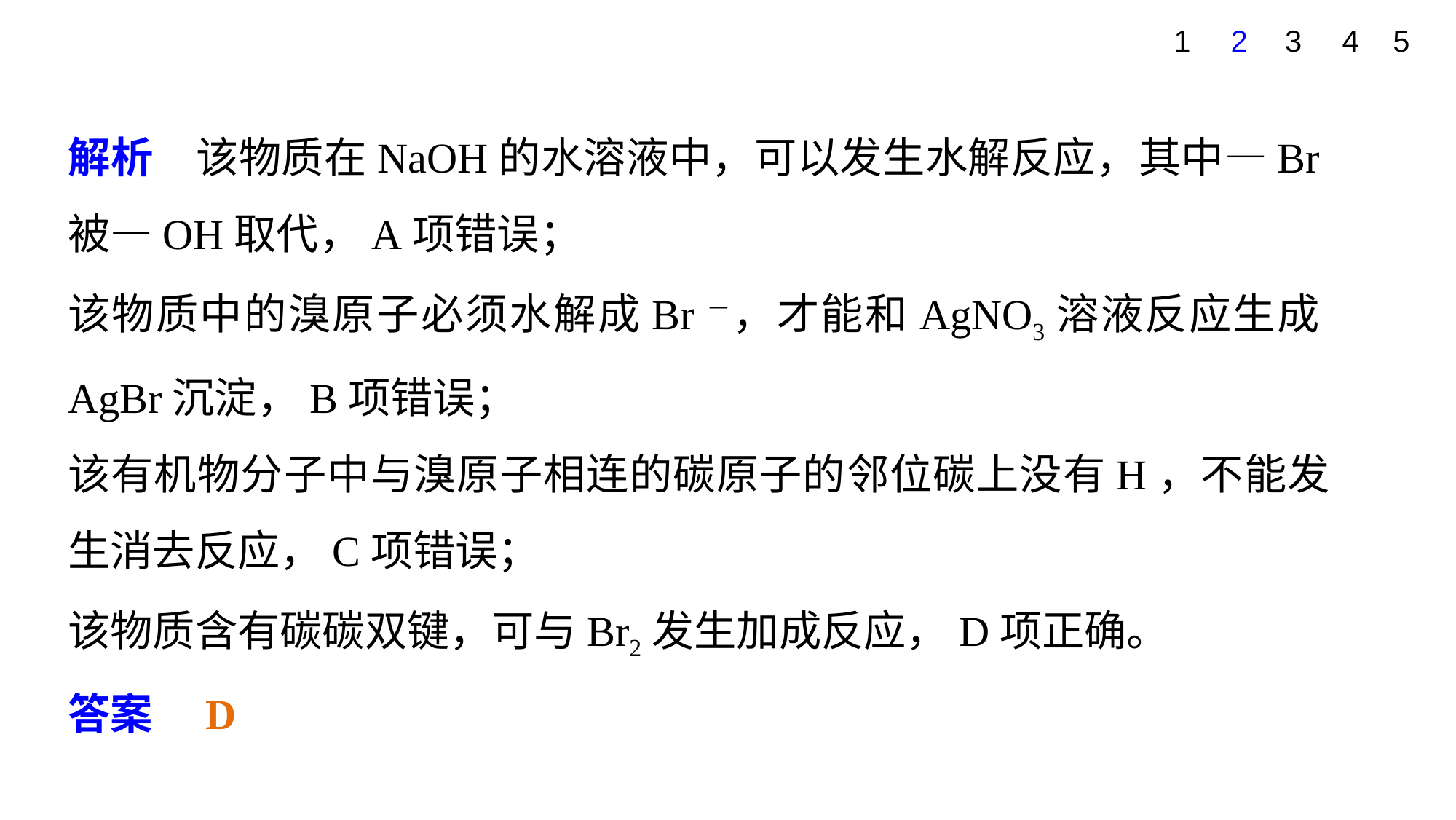

1
2
3
5
4
解析　该物质在NaOH的水溶液中，可以发生水解反应，其中—Br被—OH取代，A项错误；
该物质中的溴原子必须水解成Br－，才能和AgNO3溶液反应生成AgBr沉淀，B项错误；
该有机物分子中与溴原子相连的碳原子的邻位碳上没有H，不能发生消去反应，C项错误；
该物质含有碳碳双键，可与Br2发生加成反应，D项正确。
答案　D